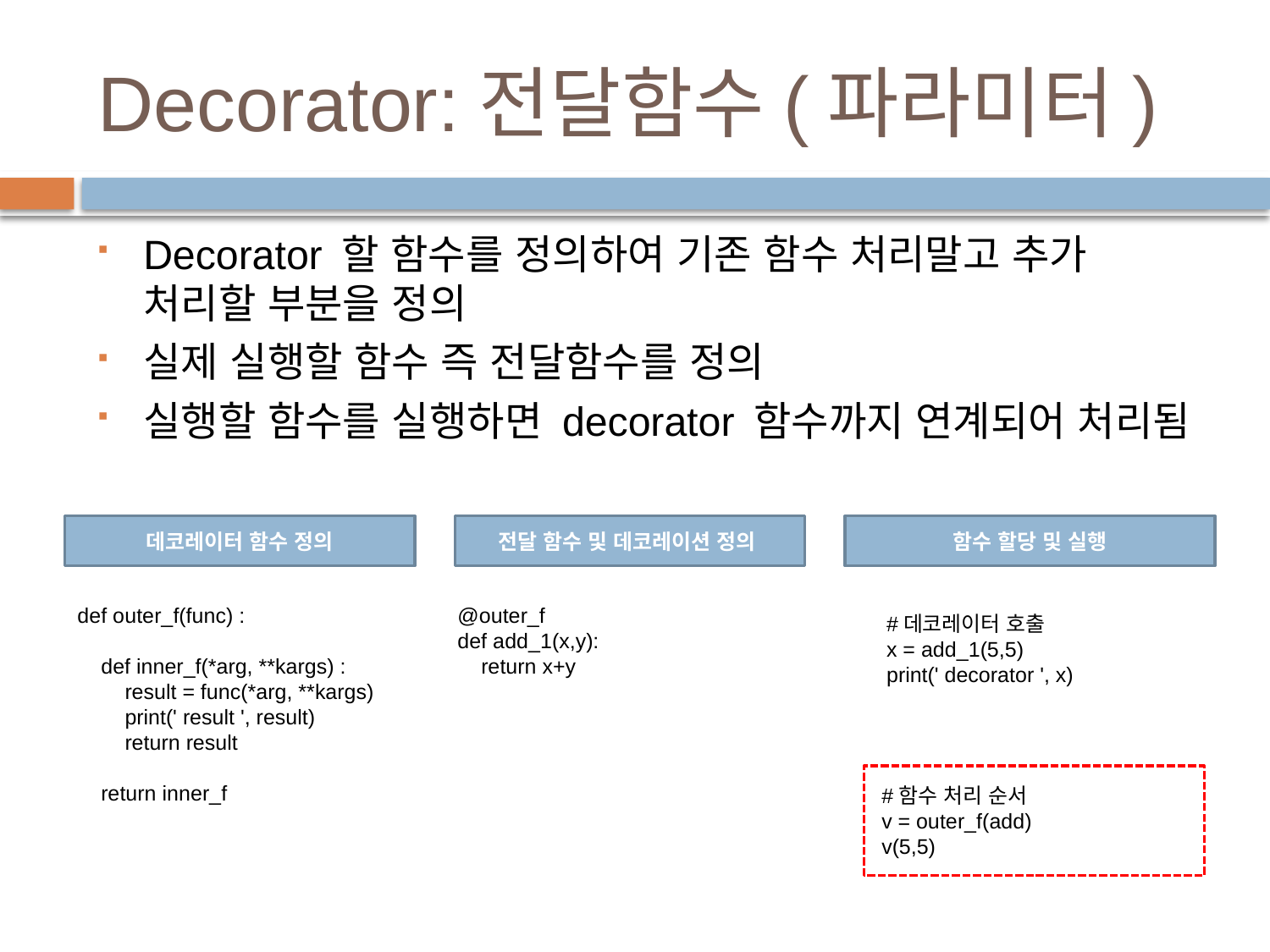

# Decorator:전달함수(파라미터)
Decorator 할 함수를 정의하여 기존 함수 처리말고 추가 처리할 부분을 정의
실제 실행할 함수 즉 전달함수를 정의
실행할 함수를 실행하면 decorator 함수까지 연계되어 처리됨
데코레이터 함수 정의
전달 함수 및 데코레이션 정의
함수 할당 및 실행
def outer_f(func) :

    def inner_f(*arg, **kargs) :
        result = func(*arg, **kargs)
        print(' result ', result)
        return result

    return inner_f

@outer_f
def add_1(x,y):
    return x+y
#데코레이터 호출
x = add_1(5,5)
print(' decorator ', x)

#함수 처리 순서
v = outer_f(add)
v(5,5)